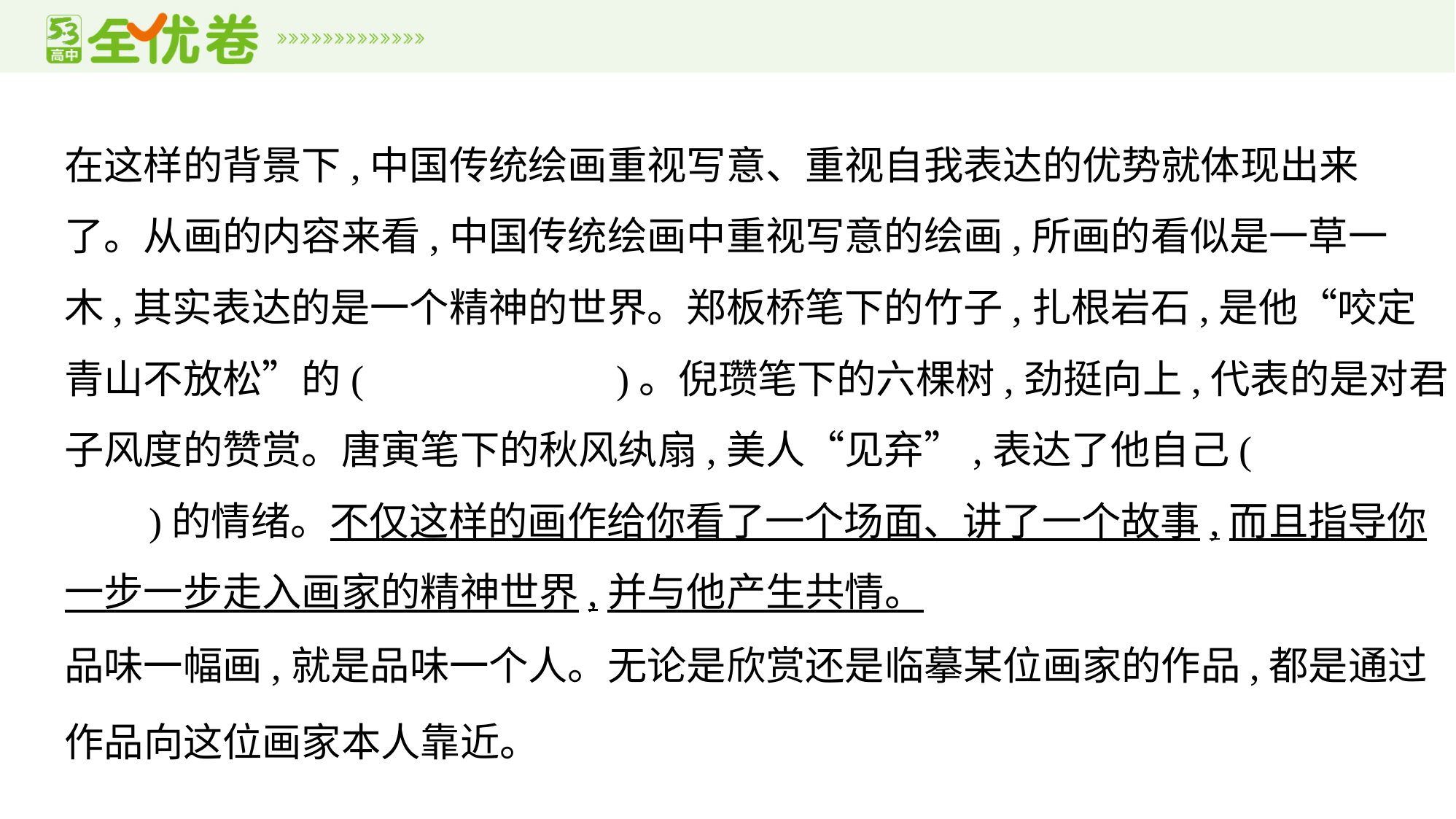

在这样的背景下,中国传统绘画重视写意、重视自我表达的优势就体现出来
了。从画的内容来看,中国传统绘画中重视写意的绘画,所画的看似是一草一
木,其实表达的是一个精神的世界。郑板桥笔下的竹子,扎根岩石,是他“咬定
青山不放松”的(　　　　　    )。倪瓒笔下的六棵树,劲挺向上,代表的是对君
子风度的赞赏。唐寅笔下的秋风纨扇,美人“见弃”,表达了他自己(　　　    
　    )的情绪。不仅这样的画作给你看了一个场面、讲了一个故事,而且指导你
一步一步走入画家的精神世界,并与他产生共情。
品味一幅画,就是品味一个人。无论是欣赏还是临摹某位画家的作品,都是通过
作品向这位画家本人靠近。